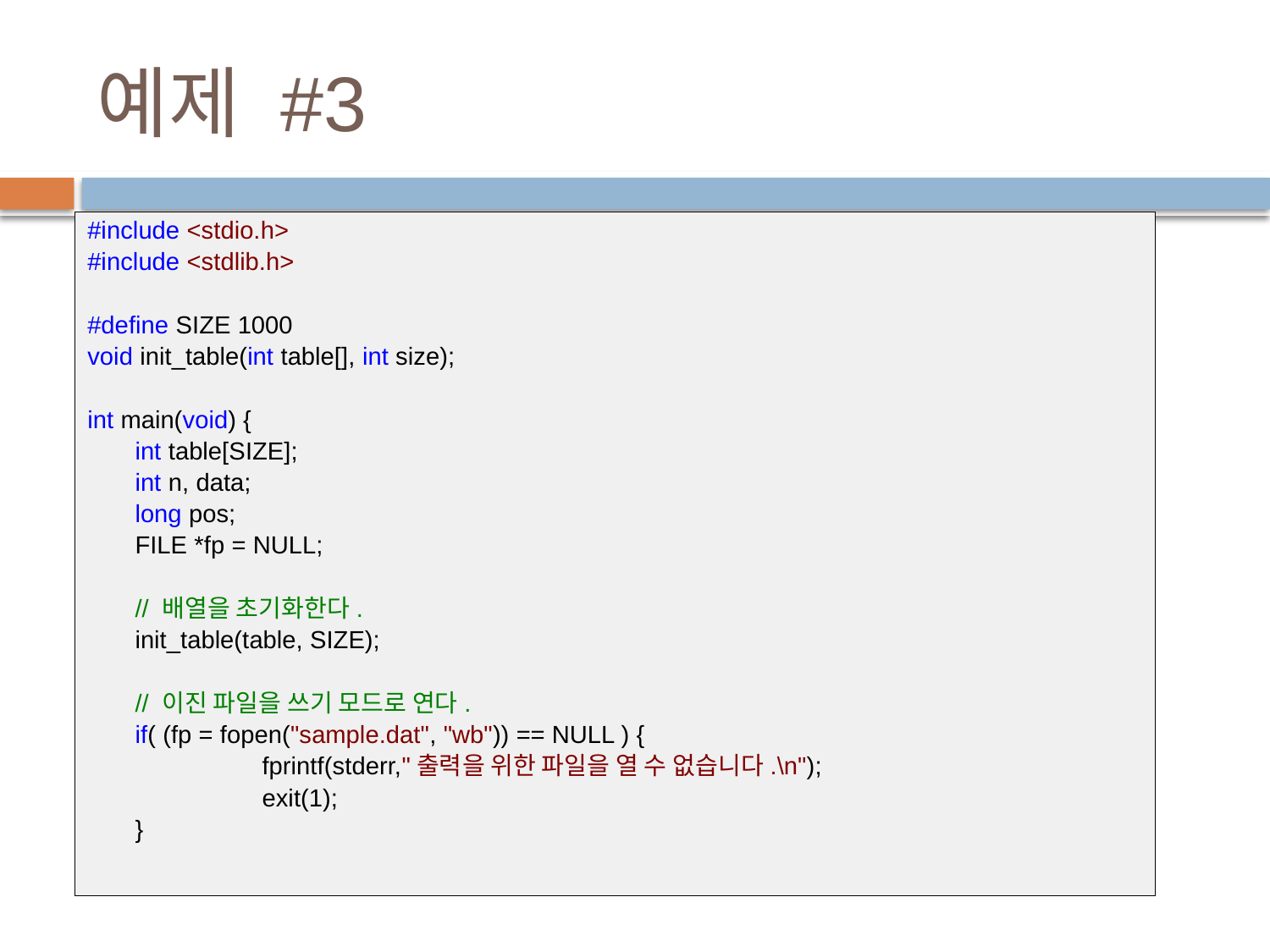

53
# 예제 #3
#include <stdio.h>
#include <stdlib.h>

#define SIZE 1000
void init_table(int table[], int size);

int main(void) {
	int table[SIZE];
	int n, data;
	long pos;
	FILE *fp = NULL;

	// 배열을 초기화한다.
	init_table(table, SIZE);

	// 이진 파일을 쓰기 모드로 연다.
	if( (fp = fopen("sample.dat", "wb")) == NULL ) {
		fprintf(stderr,"출력을 위한 파일을 열 수 없습니다.\n");
		exit(1);
	}